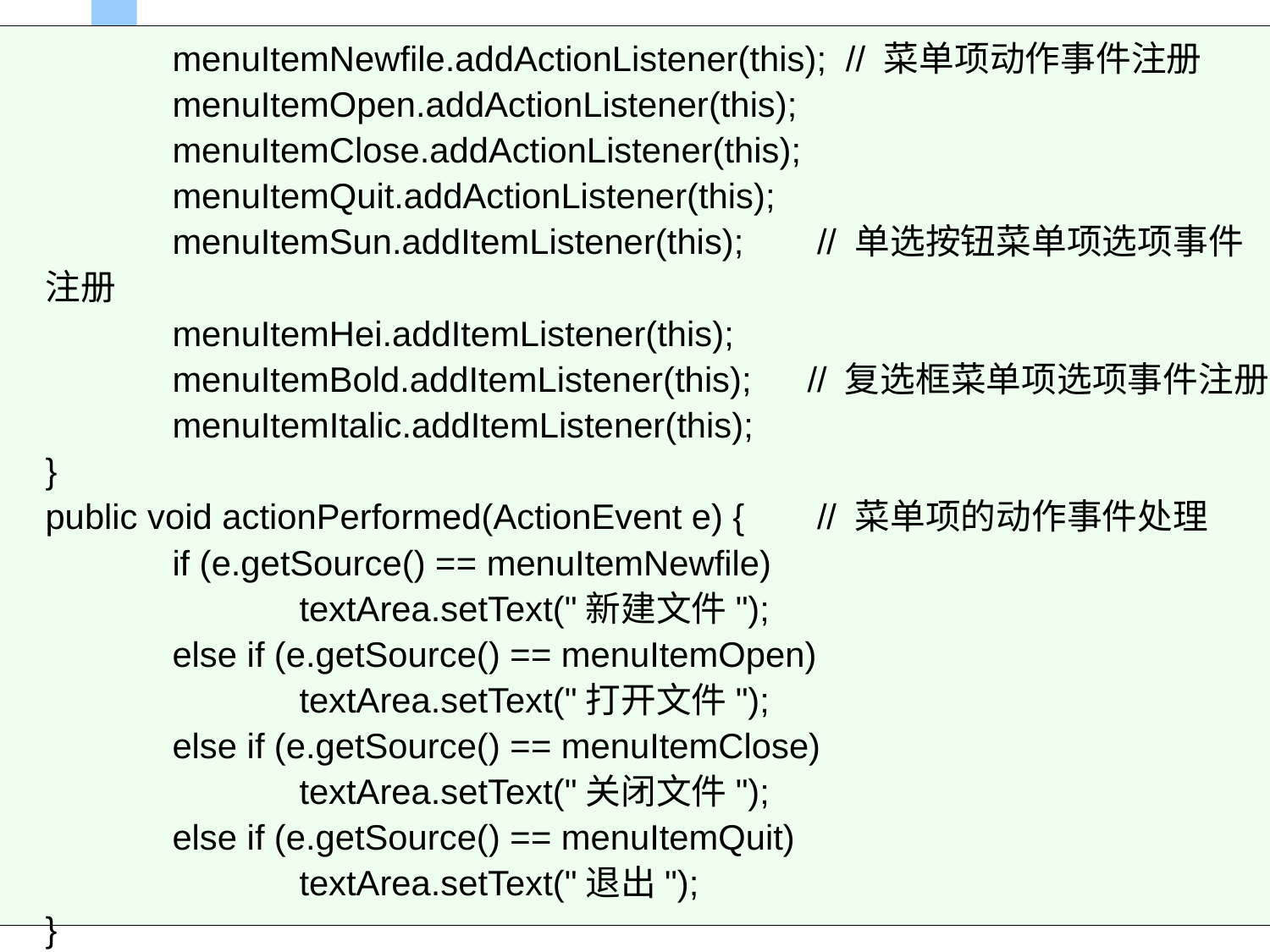

menuItemNewfile.addActionListener(this);  // 菜单项动作事件注册
		menuItemOpen.addActionListener(this);
		menuItemClose.addActionListener(this);
		menuItemQuit.addActionListener(this);
		menuItemSun.addItemListener(this); 	 // 单选按钮菜单项选项事件注册
		menuItemHei.addItemListener(this);
		menuItemBold.addItemListener(this); 	// 复选框菜单项选项事件注册
		menuItemItalic.addItemListener(this);
	}
	public void actionPerformed(ActionEvent e) { 	 // 菜单项的动作事件处理
		if (e.getSource() == menuItemNewfile)
			textArea.setText("新建文件");
		else if (e.getSource() == menuItemOpen)
			textArea.setText("打开文件");
		else if (e.getSource() == menuItemClose)
			textArea.setText("关闭文件");
		else if (e.getSource() == menuItemQuit)
			textArea.setText("退出");
	}